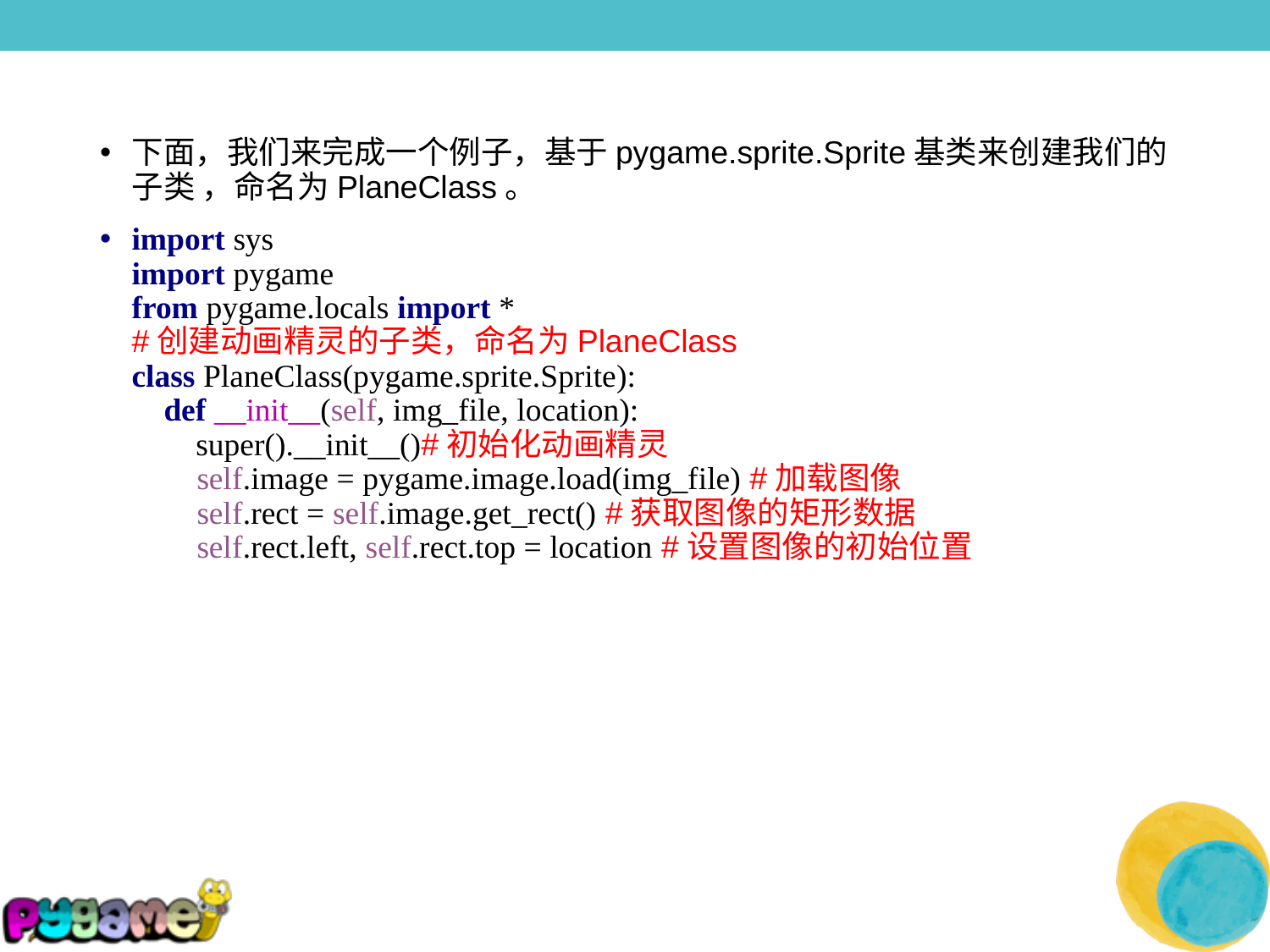

下面，我们来完成一个例子，基于pygame.sprite.Sprite基类来创建我们的子类 ，命名为PlaneClass。
import sys
import pygame
from pygame.locals import *
#创建动画精灵的子类，命名为PlaneClass
class PlaneClass(pygame.sprite.Sprite):
    def __init__(self, img_file, location):
        super().__init__()#初始化动画精灵
        self.image = pygame.image.load(img_file) #加载图像
        self.rect = self.image.get_rect() #获取图像的矩形数据
        self.rect.left, self.rect.top = location #设置图像的初始位置